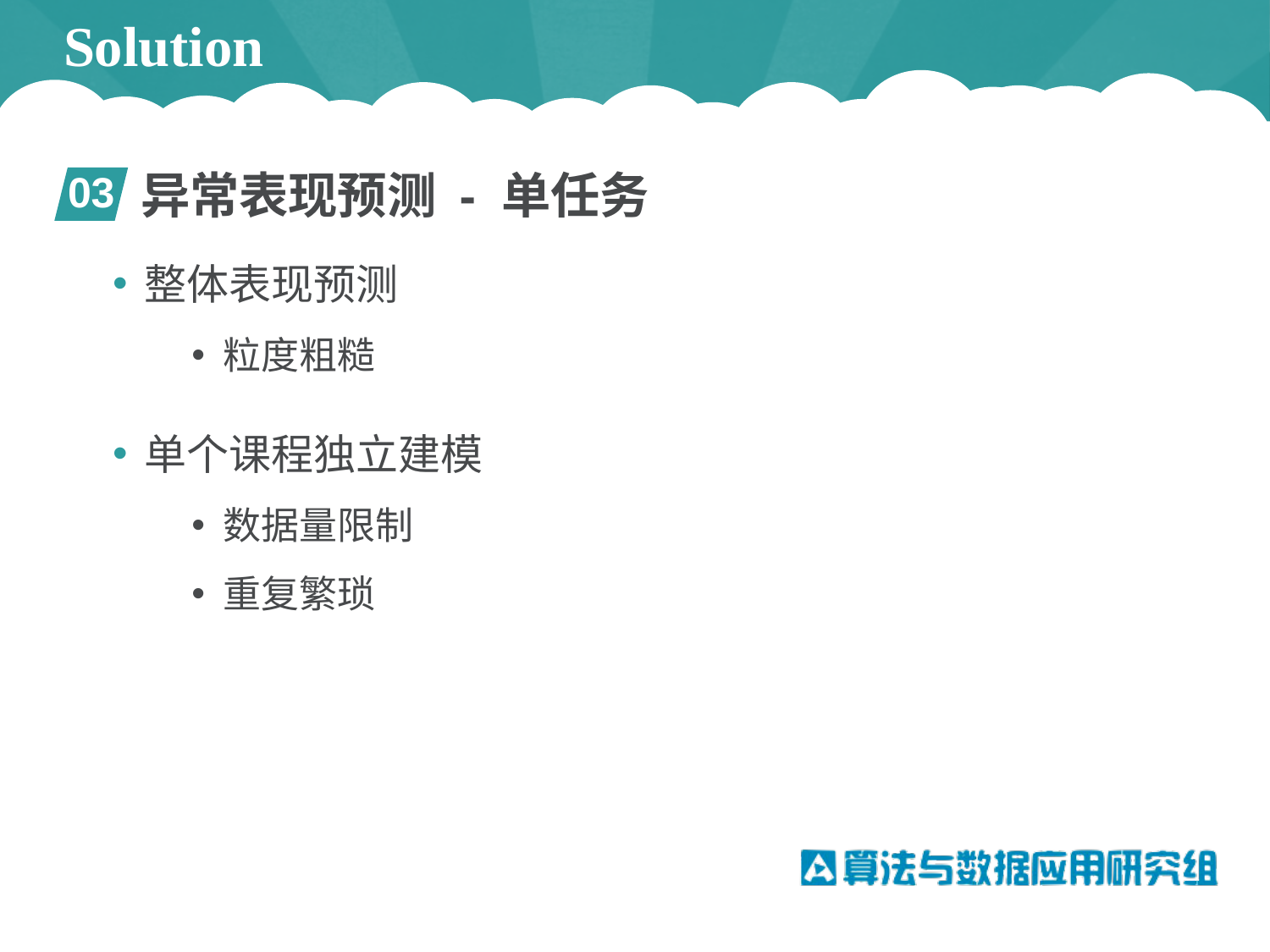

# Solution
异常表现预测 - 单任务
03

整体表现预测
粒度粗糙
单个课程独立建模
数据量限制
重复繁琐